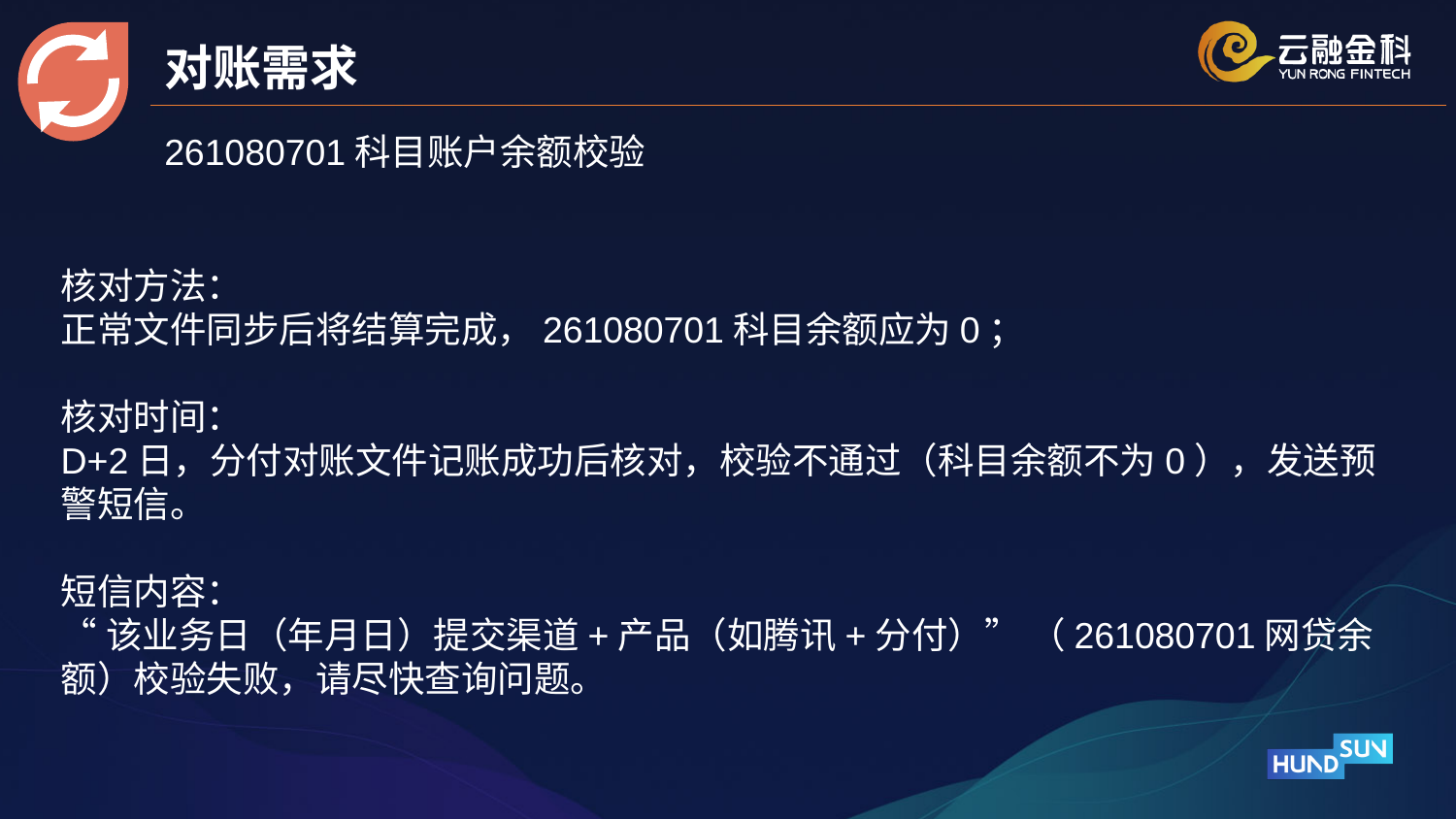

对账需求

261080701科目账户余额校验

核对方法：
正常文件同步后将结算完成，261080701科目余额应为0；

核对时间：
D+2日，分付对账文件记账成功后核对，校验不通过（科目余额不为0），发送预
警短信。

短信内容：
“该业务日（年月日）提交渠道+产品（如腾讯+分付）” （261080701网贷余
额）校验失败，请尽快查询问题。